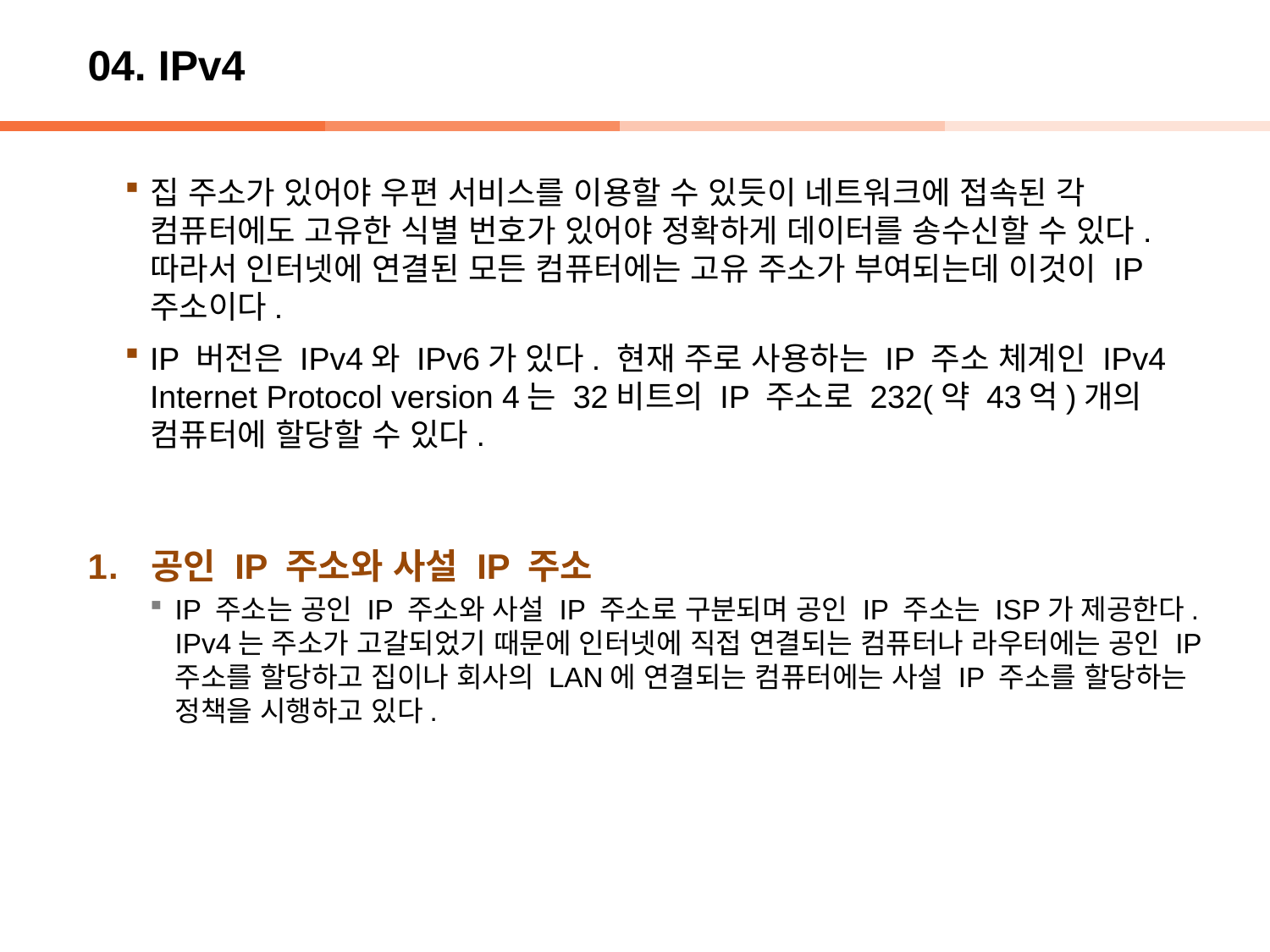

# 04. IPv4
집 주소가 있어야 우편 서비스를 이용할 수 있듯이 네트워크에 접속된 각 컴퓨터에도 고유한 식별 번호가 있어야 정확하게 데이터를 송수신할 수 있다. 따라서 인터넷에 연결된 모든 컴퓨터에는 고유 주소가 부여되는데 이것이 IP 주소이다.
IP 버전은 IPv4와 IPv6가 있다. 현재 주로 사용하는 IP 주소 체계인 IPv4 Internet Protocol version 4는 32비트의 IP 주소로 232(약 43억)개의 컴퓨터에 할당할 수 있다.

공인 IP 주소와 사설 IP 주소
IP 주소는 공인 IP 주소와 사설 IP 주소로 구분되며 공인 IP 주소는 ISP가 제공한다. IPv4는 주소가 고갈되었기 때문에 인터넷에 직접 연결되는 컴퓨터나 라우터에는 공인 IP 주소를 할당하고 집이나 회사의 LAN에 연결되는 컴퓨터에는 사설 IP 주소를 할당하는 정책을 시행하고 있다.